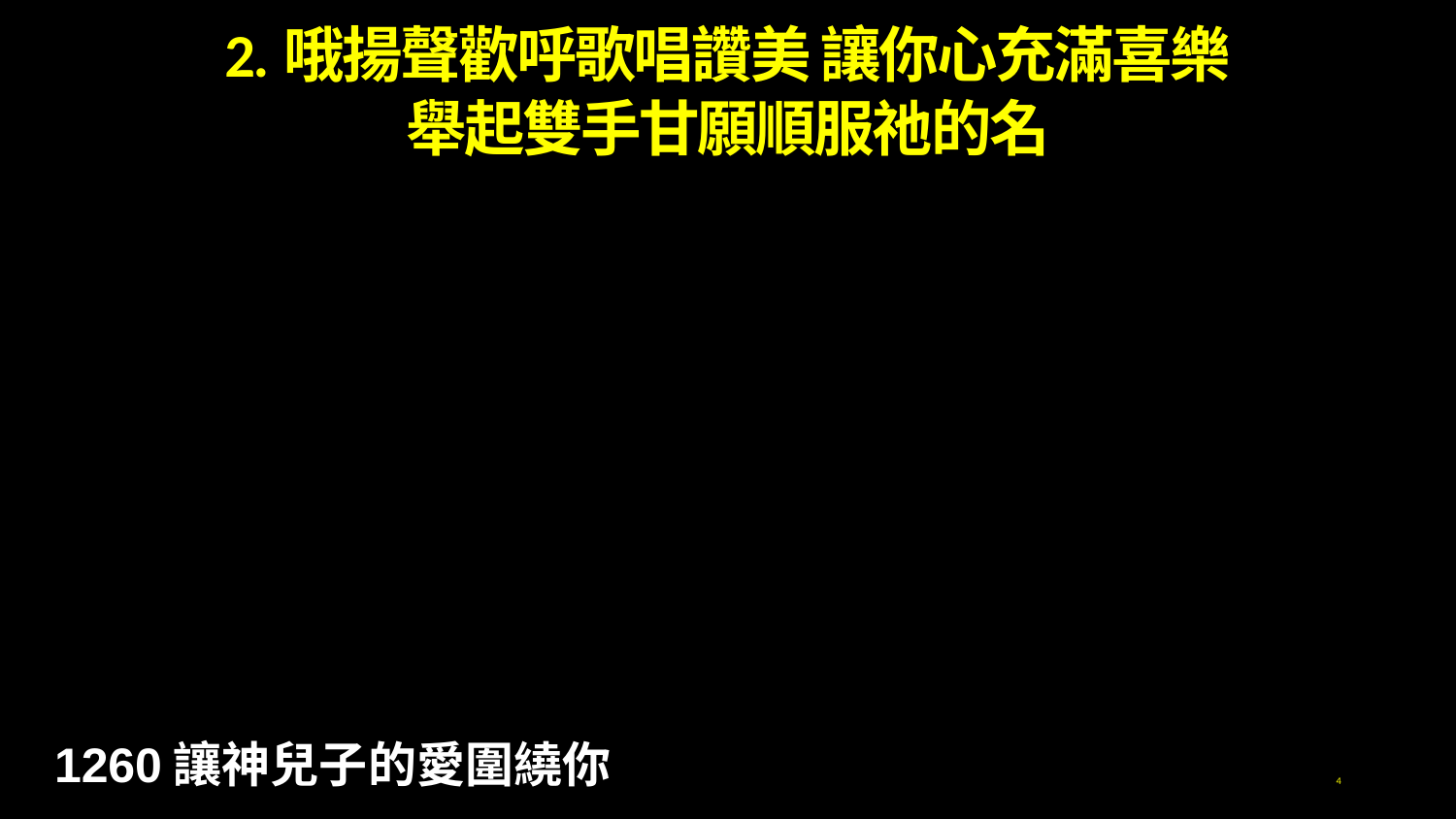

2.哦揚聲歡呼歌唱讚美 讓你心充滿喜樂
舉起雙手甘願順服祂的名
1260讓神兒子的愛圍繞你
4